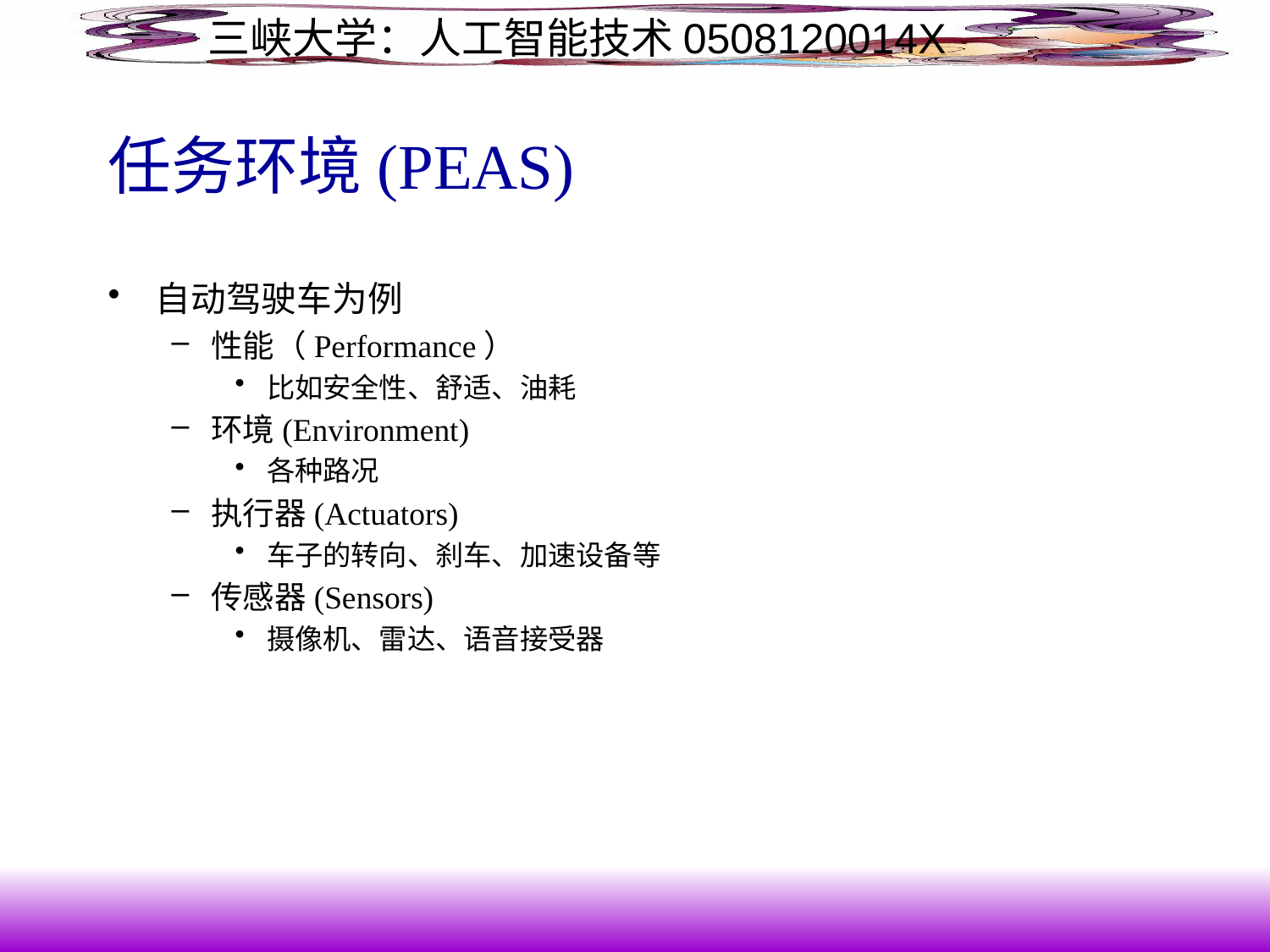

# 任务环境(PEAS)
自动驾驶车为例
性能（Performance）
比如安全性、舒适、油耗
环境(Environment)
各种路况
执行器(Actuators)
车子的转向、刹车、加速设备等
传感器(Sensors)
摄像机、雷达、语音接受器